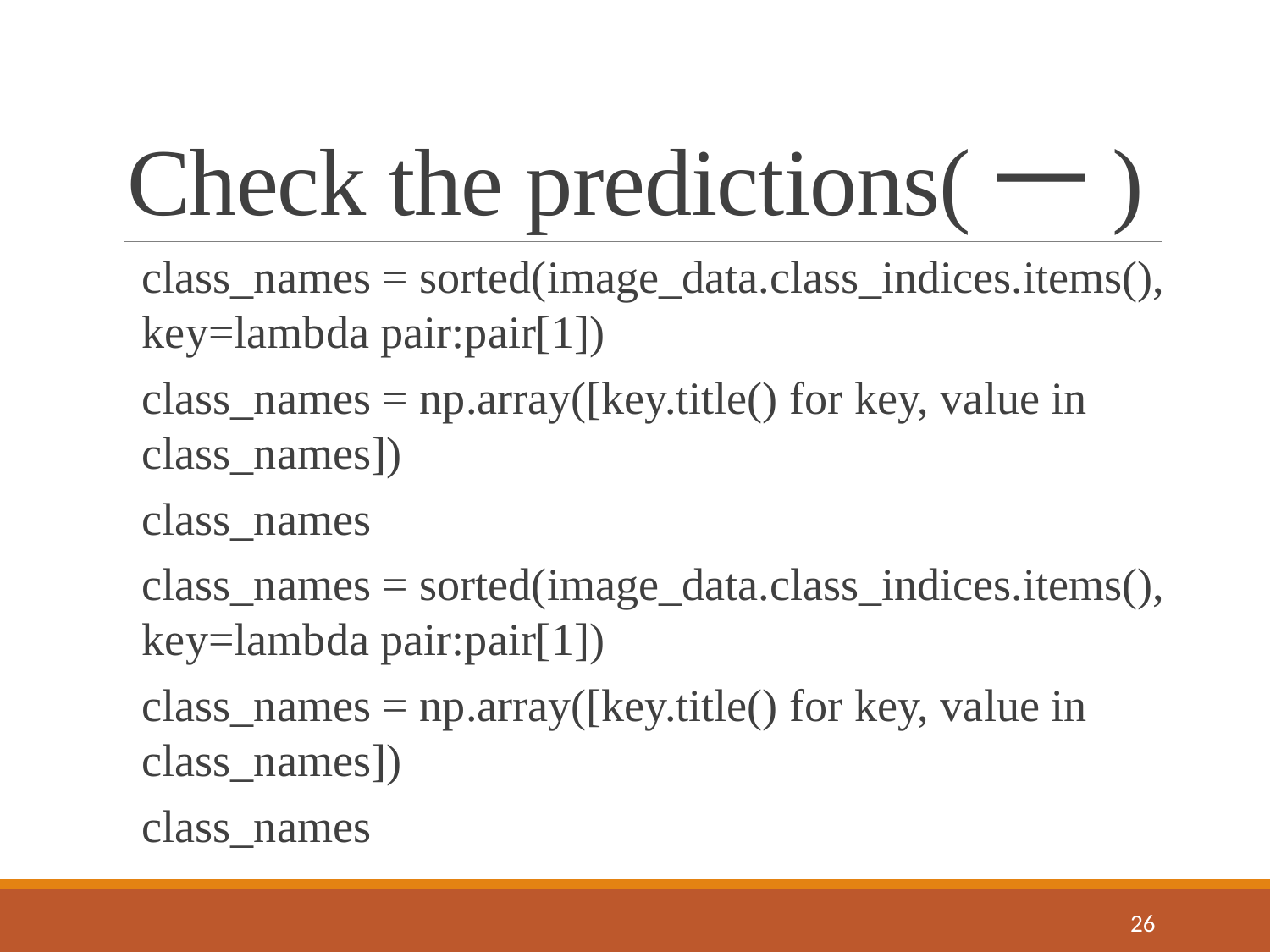

# Check the predictions(一)
class_names = sorted(image_data.class_indices.items(), key=lambda pair:pair[1])
class_names = np.array([key.title() for key, value in class_names])
class_names
class_names = sorted(image_data.class_indices.items(), key=lambda pair:pair[1])
class_names = np.array([key.title() for key, value in class_names])
class_names
26